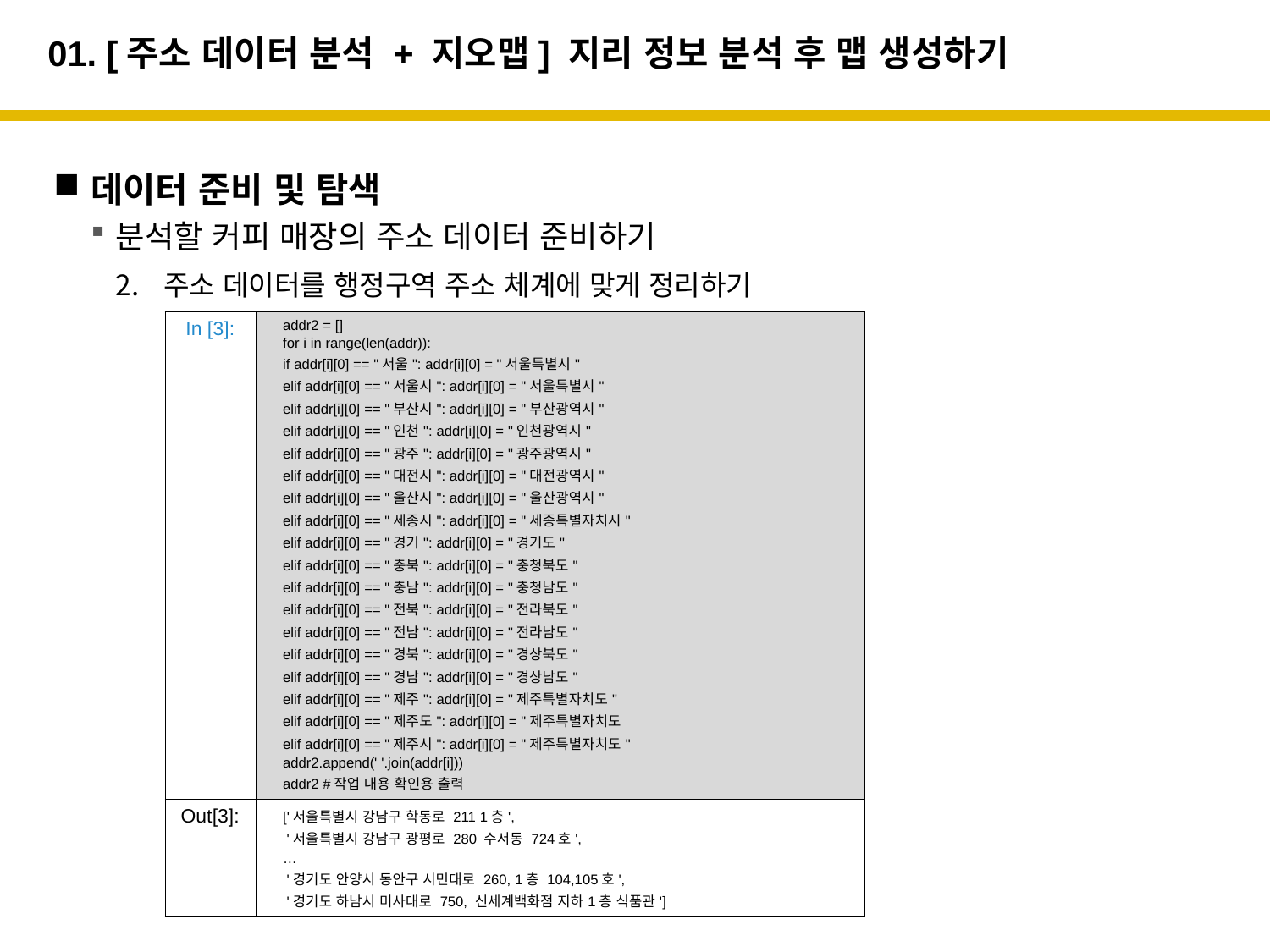

# 01. [주소 데이터 분석 + 지오맵] 지리 정보 분석 후 맵 생성하기
데이터 준비 및 탐색
분석할 커피 매장의 주소 데이터 준비하기
주소 데이터를 행정구역 주소 체계에 맞게 정리하기

In [3]: if 조건 검사를 통해 기준에 맞지 않는 이름을 수정하면서 분리했던 항목을 연결하여join( ) addr2 리스트를 만듬

| In [3]: | addr2 = [] for i in range(len(addr)): if addr[i][0] == "서울": addr[i][0] = "서울특별시" elif addr[i][0] == "서울시": addr[i][0] = "서울특별시" elif addr[i][0] == "부산시": addr[i][0] = "부산광역시" elif addr[i][0] == "인천": addr[i][0] = "인천광역시" elif addr[i][0] == "광주": addr[i][0] = "광주광역시" elif addr[i][0] == "대전시": addr[i][0] = "대전광역시" elif addr[i][0] == "울산시": addr[i][0] = "울산광역시" elif addr[i][0] == "세종시": addr[i][0] = "세종특별자치시" elif addr[i][0] == "경기": addr[i][0] = "경기도" elif addr[i][0] == "충북": addr[i][0] = "충청북도" elif addr[i][0] == "충남": addr[i][0] = "충청남도" elif addr[i][0] == "전북": addr[i][0] = "전라북도" elif addr[i][0] == "전남": addr[i][0] = "전라남도" elif addr[i][0] == "경북": addr[i][0] = "경상북도" elif addr[i][0] == "경남": addr[i][0] = "경상남도" elif addr[i][0] == "제주": addr[i][0] = "제주특별자치도" elif addr[i][0] == "제주도": addr[i][0] = "제주특별자치도 elif addr[i][0] == "제주시": addr[i][0] = "제주특별자치도" addr2.append(' '.join(addr[i])) addr2 #작업 내용 확인용 출력 |
| --- | --- |
| Out[3]: | ['서울특별시 강남구 학동로 211 1층', '서울특별시 강남구 광평로 280 수서동 724호', … '경기도 안양시 동안구 시민대로 260, 1층 104,105호', '경기도 하남시 미사대로 750, 신세계백화점 지하1층 식품관'] |